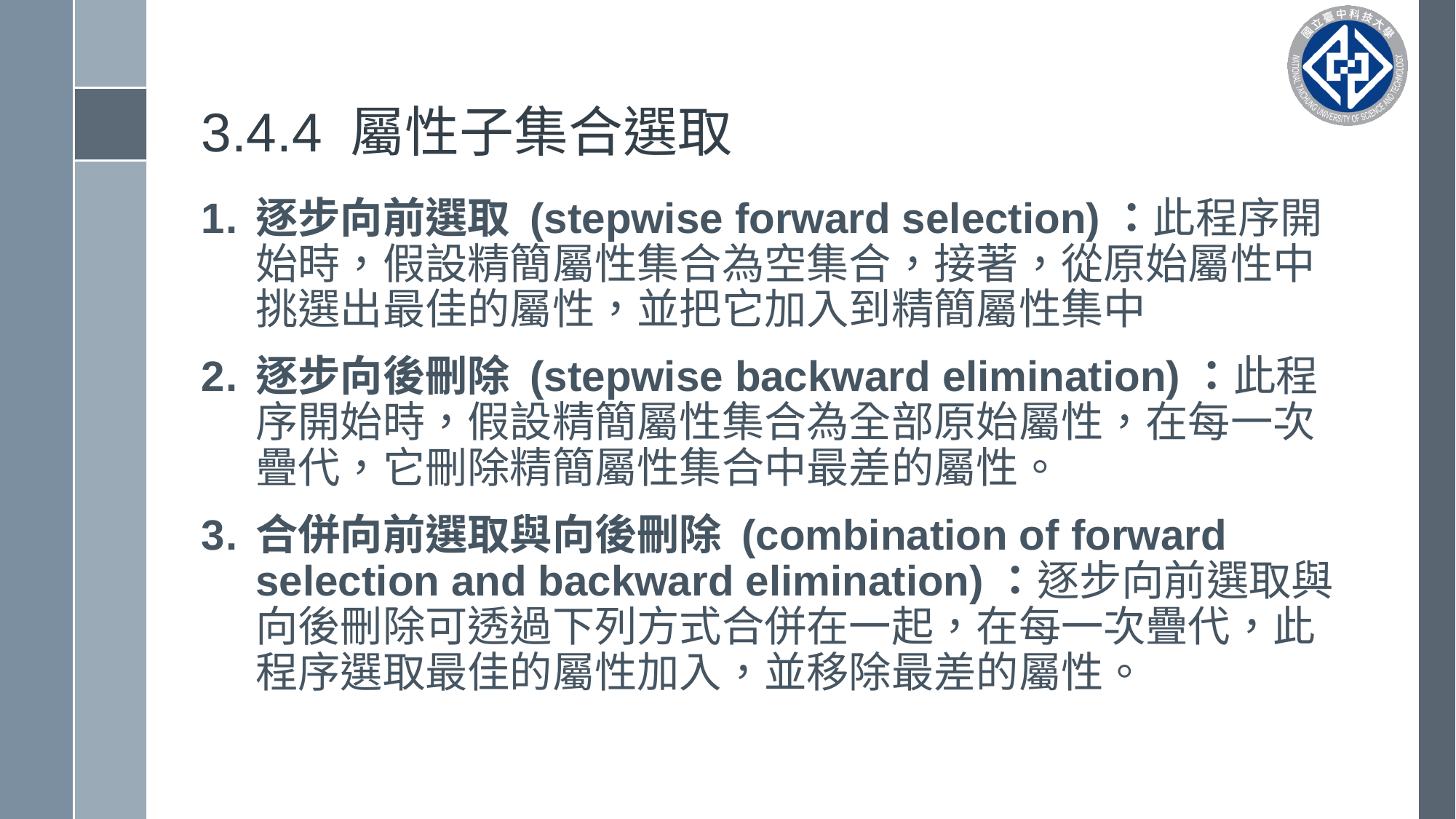

# 3.4.4 屬性子集合選取
逐步向前選取 (stepwise forward selection)：此程序開始時，假設精簡屬性集合為空集合，接著，從原始屬性中挑選出最佳的屬性，並把它加入到精簡屬性集中
逐步向後刪除 (stepwise backward elimination)：此程序開始時，假設精簡屬性集合為全部原始屬性，在每一次疊代，它刪除精簡屬性集合中最差的屬性。
合併向前選取與向後刪除 (combination of forward selection and backward elimination)：逐步向前選取與向後刪除可透過下列方式合併在一起，在每一次疊代，此程序選取最佳的屬性加入，並移除最差的屬性。